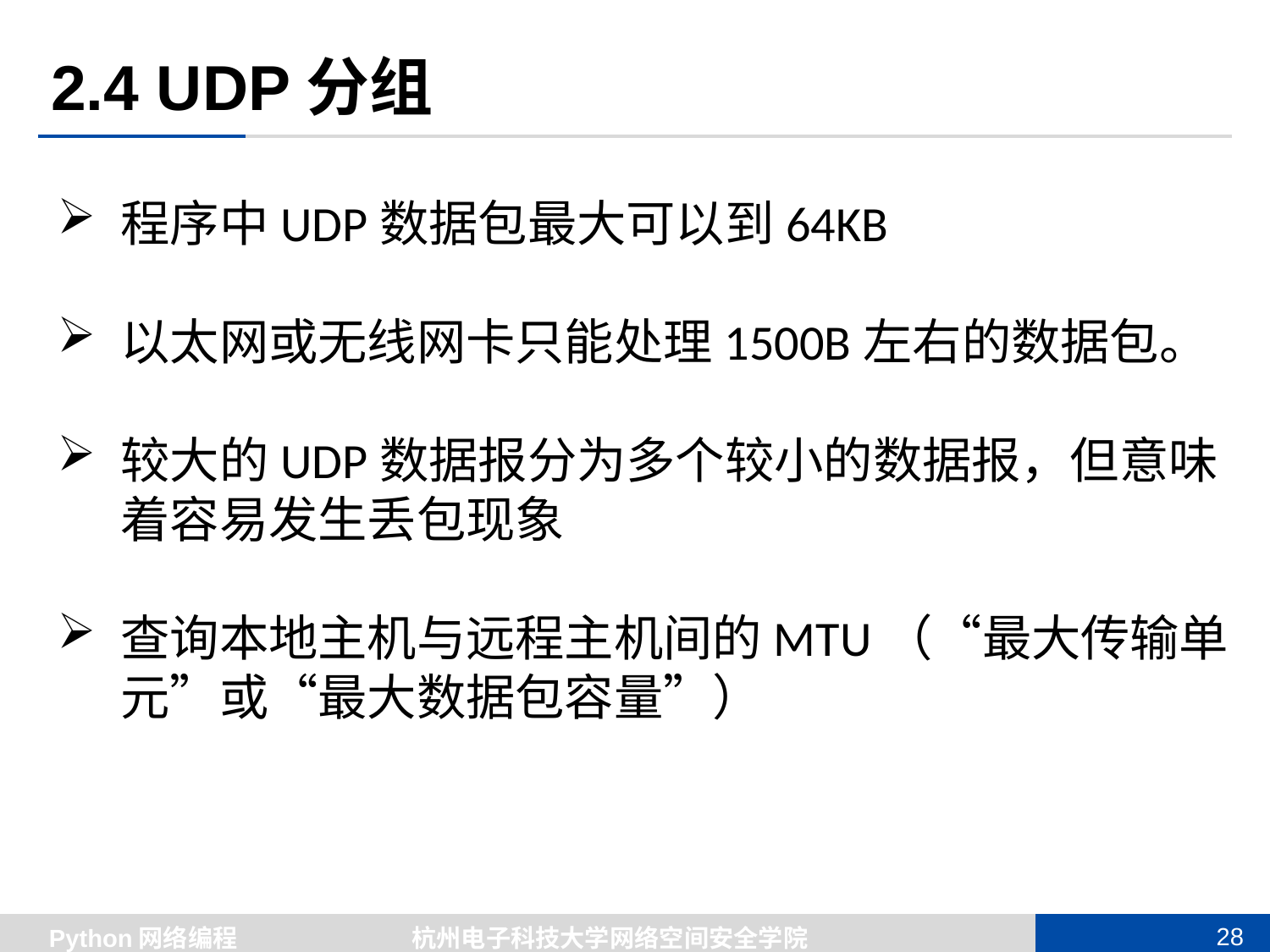

# 2.4 UDP分组
程序中UDP数据包最大可以到64KB

以太网或无线网卡只能处理1500B左右的数据包。

较大的UDP数据报分为多个较小的数据报，但意味着容易发生丢包现象

查询本地主机与远程主机间的MTU（“最大传输单元”或“最大数据包容量”）